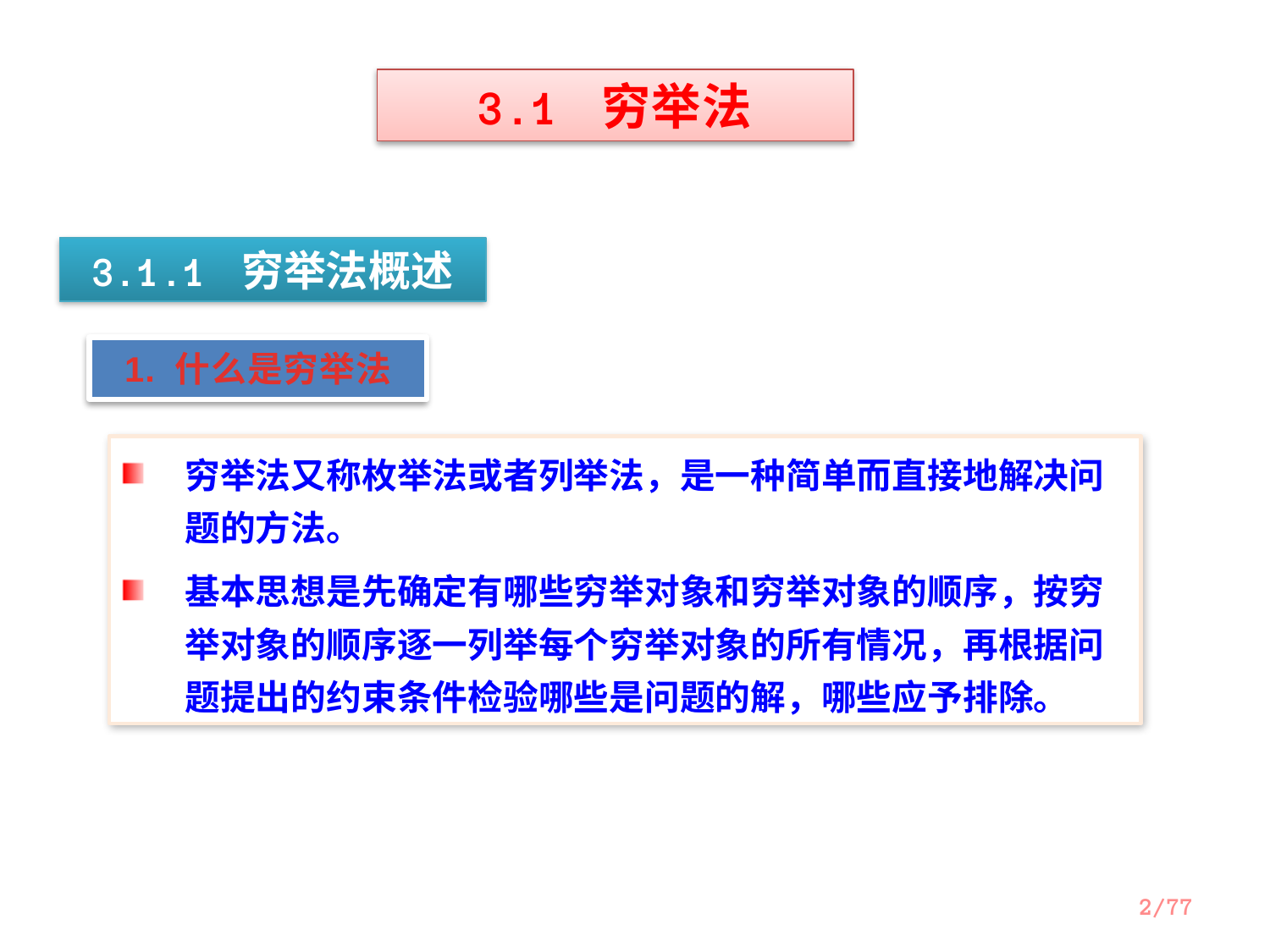

3.1 穷举法
3.1.1 穷举法概述
1. 什么是穷举法
穷举法又称枚举法或者列举法，是一种简单而直接地解决问题的方法。
基本思想是先确定有哪些穷举对象和穷举对象的顺序，按穷举对象的顺序逐一列举每个穷举对象的所有情况，再根据问题提出的约束条件检验哪些是问题的解，哪些应予排除。
2/77